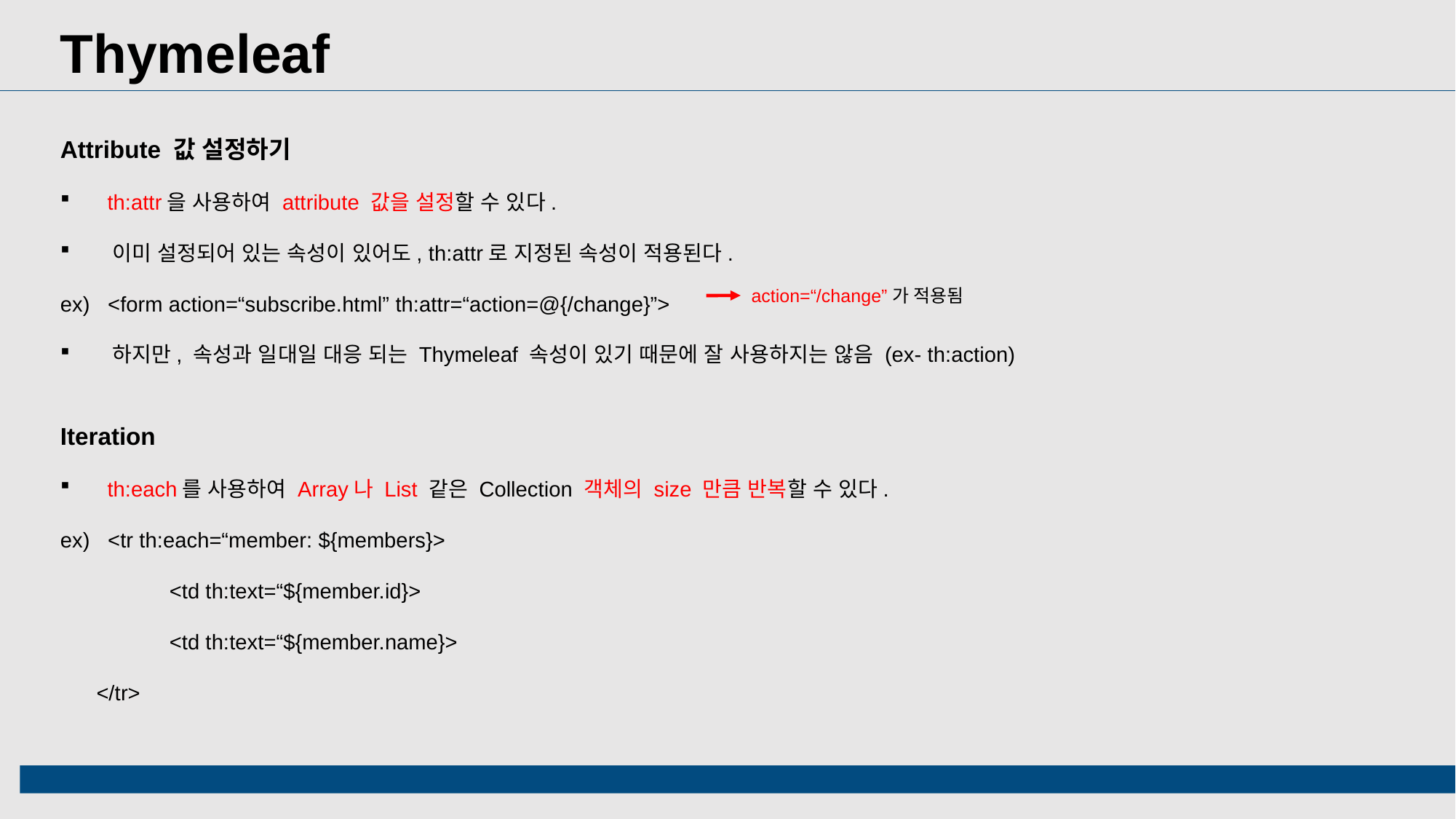

Thymeleaf
Attribute 값 설정하기
 th:attr을 사용하여 attribute 값을 설정할 수 있다.
 이미 설정되어 있는 속성이 있어도, th:attr로 지정된 속성이 적용된다.
ex)   <form action=“subscribe.html” th:attr=“action=@{/change}”>
 하지만, 속성과 일대일 대응 되는 Thymeleaf 속성이 있기 때문에 잘 사용하지는 않음 (ex- th:action)

Iteration
 th:each를 사용하여 Array나 List 같은 Collection 객체의 size 만큼 반복할 수 있다.
ex)   <tr th:each=“member: ${members}>
	<td th:text=“${member.id}>
	<td th:text=“${member.name}>
      </tr>
action=“/change”가 적용됨